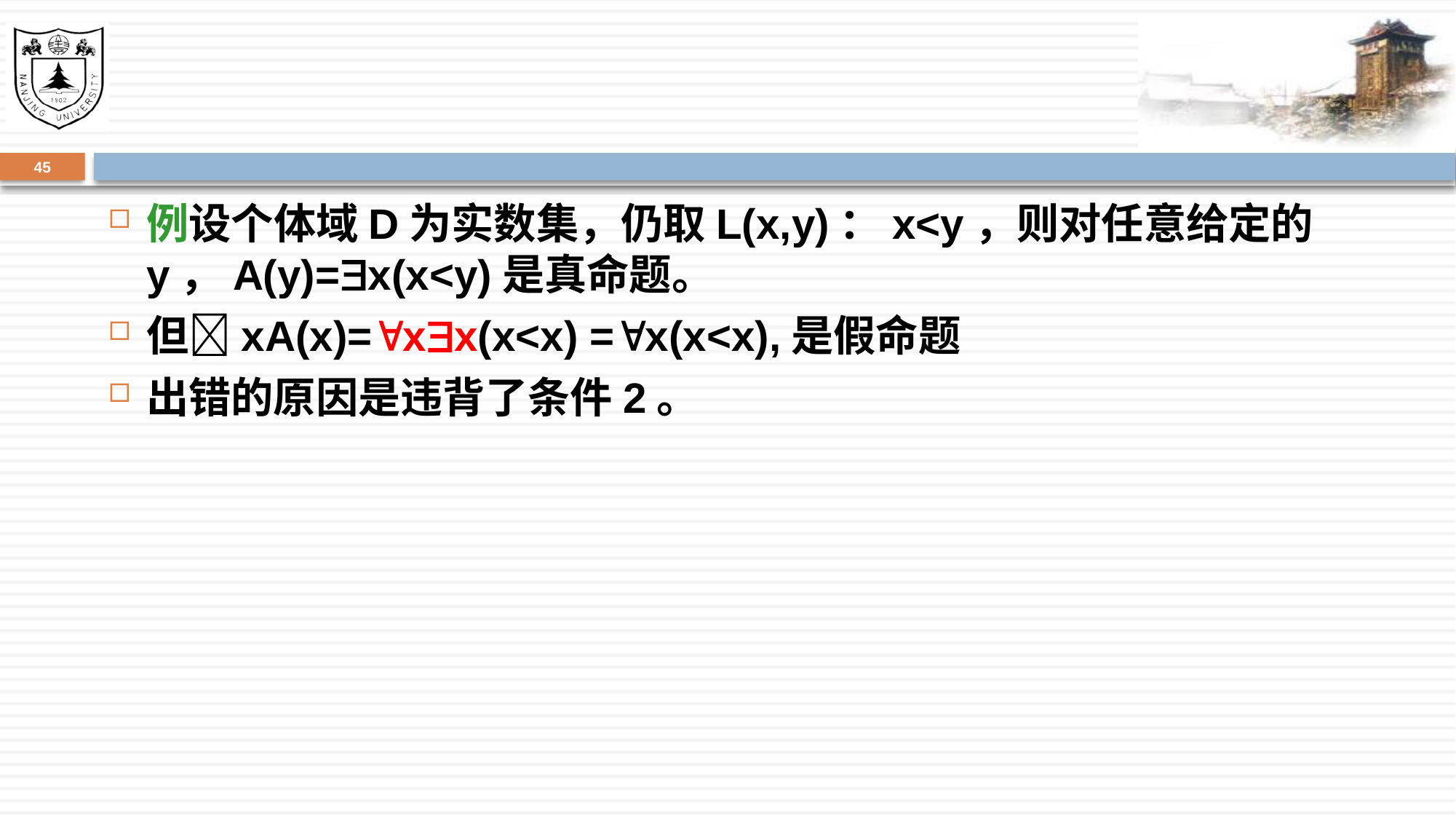

#
45
例设个体域D为实数集，仍取L(x,y)：x<y，则对任意给定的y，A(y)=∃x(x<y)是真命题。
但∀xA(x)=∀x∃x(x<x) =∀x(x<x),是假命题
出错的原因是违背了条件2。